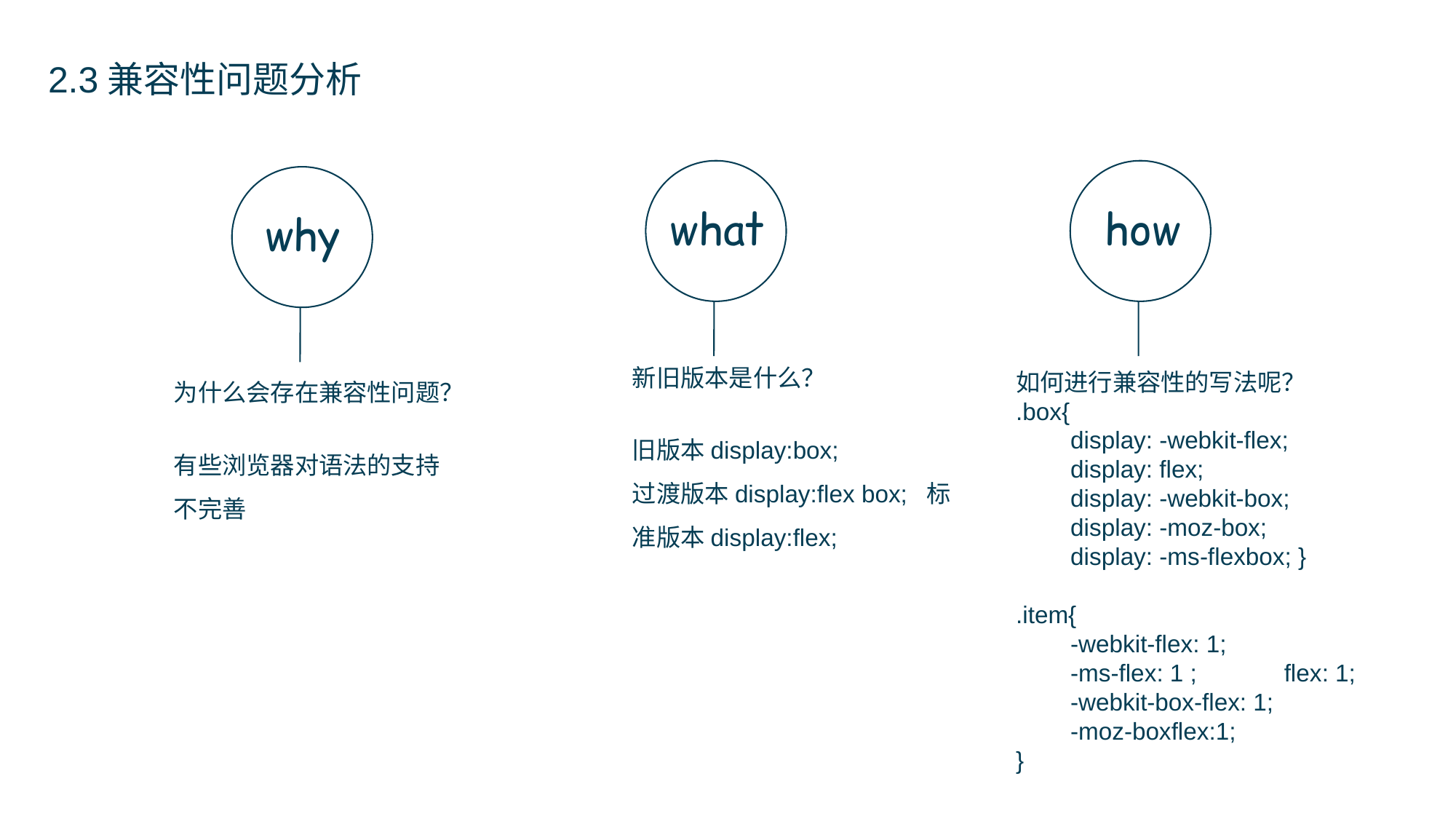

2.3兼容性问题分析

what
how
why
新旧版本是什么？

旧版本display:box;
过渡版本display:flex box;  标准版本display:flex;

如何进行兼容性的写法呢？
.box{
display: -webkit-flex;
display: flex;                      display: -webkit-box;
display: -moz-box;
display: -ms-flexbox; }

.item{
-webkit-flex: 1;
-ms-flex: 1 ;             flex: 1;
-webkit-box-flex: 1;
-moz-boxflex:1;
}
为什么会存在兼容性问题？

有些浏览器对语法的支持不完善